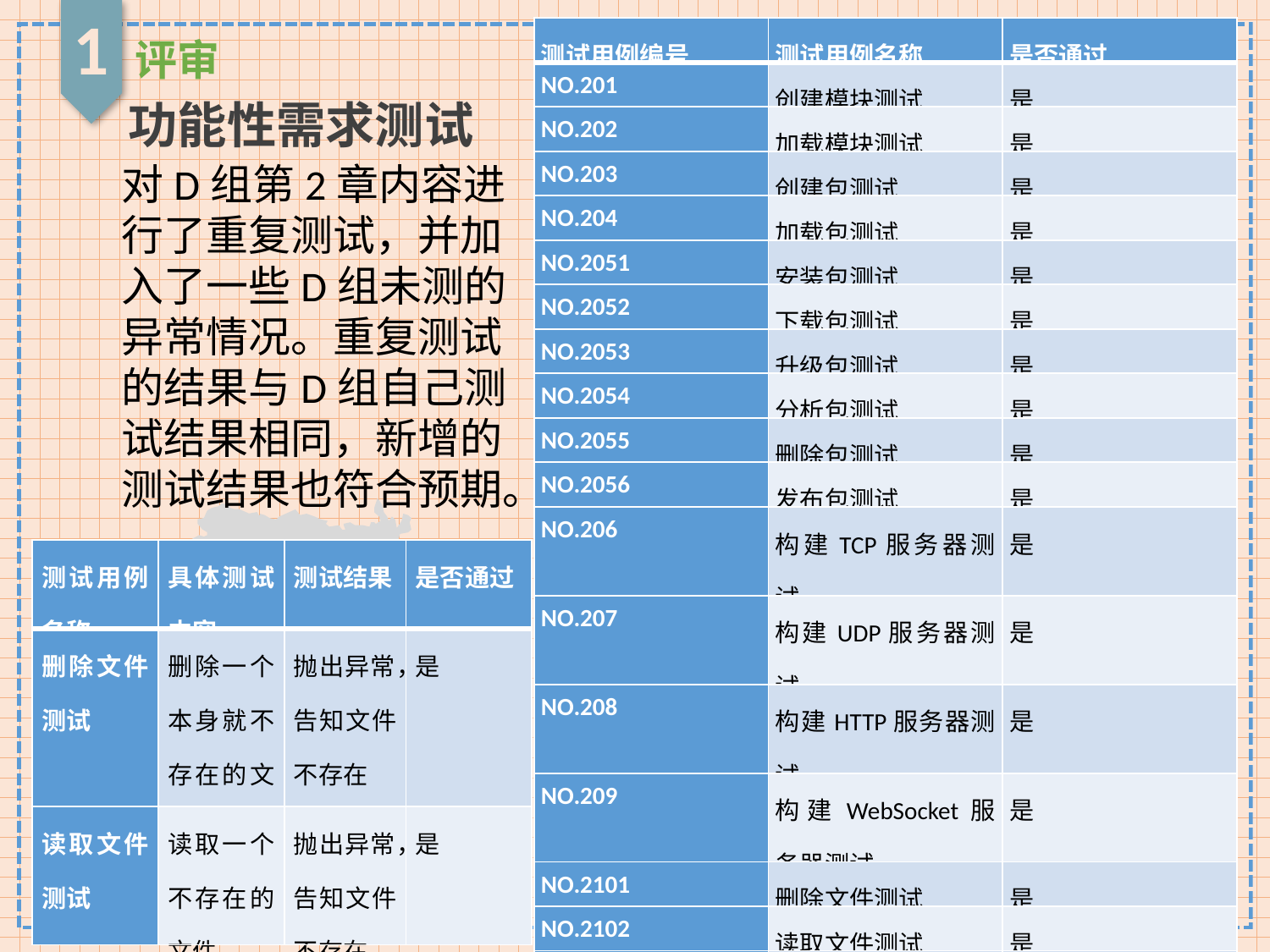

1
| 测试用例编号 | 测试用例名称 | 是否通过 |
| --- | --- | --- |
| NO.201 | 创建模块测试 | 是 |
| NO.202 | 加载模块测试 | 是 |
| NO.203 | 创建包测试 | 是 |
| NO.204 | 加载包测试 | 是 |
| NO.2051 | 安装包测试 | 是 |
| NO.2052 | 下载包测试 | 是 |
| NO.2053 | 升级包测试 | 是 |
| NO.2054 | 分析包测试 | 是 |
| NO.2055 | 删除包测试 | 是 |
| NO.2056 | 发布包测试 | 是 |
| NO.206 | 构建TCP服务器测试 | 是 |
| NO.207 | 构建UDP服务器测试 | 是 |
| NO.208 | 构建HTTP服务器测试 | 是 |
| NO.209 | 构建WebSocket服务器测试 | 是 |
| NO.2101 | 删除文件测试 | 是 |
| NO.2102 | 读取文件测试 | 是 |
| NO.2103 | 更名文件测试 | 是 |
| NO.2104 | 写入文件测试 | 是 |
| NO.2105 | 创建目录测试 | 是 |
| NO.2106 | 删除目录测试 | 是 |
评审
功能性需求测试
对D组第2章内容进行了重复测试，并加入了一些D组未测的异常情况。重复测试的结果与D组自己测试结果相同，新增的测试结果也符合预期。

| 测试用例名称 | 具体测试内容 | 测试结果 | 是否通过 |
| --- | --- | --- | --- |
| 删除文件测试 | 删除一个本身就不存在的文件 | 抛出异常，告知文件不存在 | 是 |
| 读取文件测试 | 读取一个不存在的文件 | 抛出异常，告知文件不存在 | 是 |